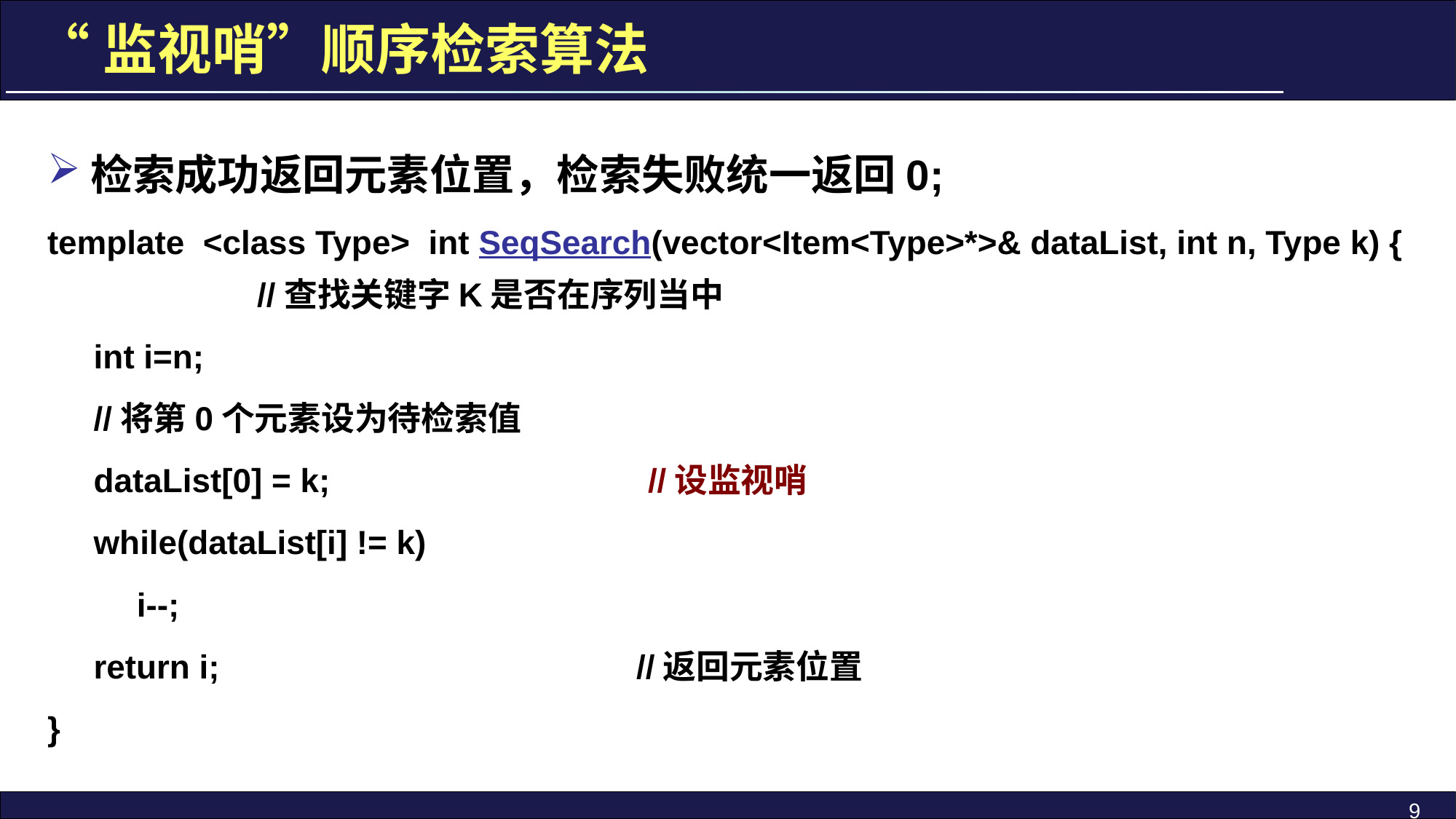

“监视哨”顺序检索算法
检索成功返回元素位置，检索失败统一返回0;
template  <class Type>  int SeqSearch(vector<Item<Type>*>& dataList, int n, Type k) {                   //查找关键字K是否在序列当中
     int i=n;
     //将第0个元素设为待检索值
     dataList[0] = k;     		             //设监视哨
     while(dataList[i] != k)
	     i--;
     return i;                               		//返回元素位置
}
9